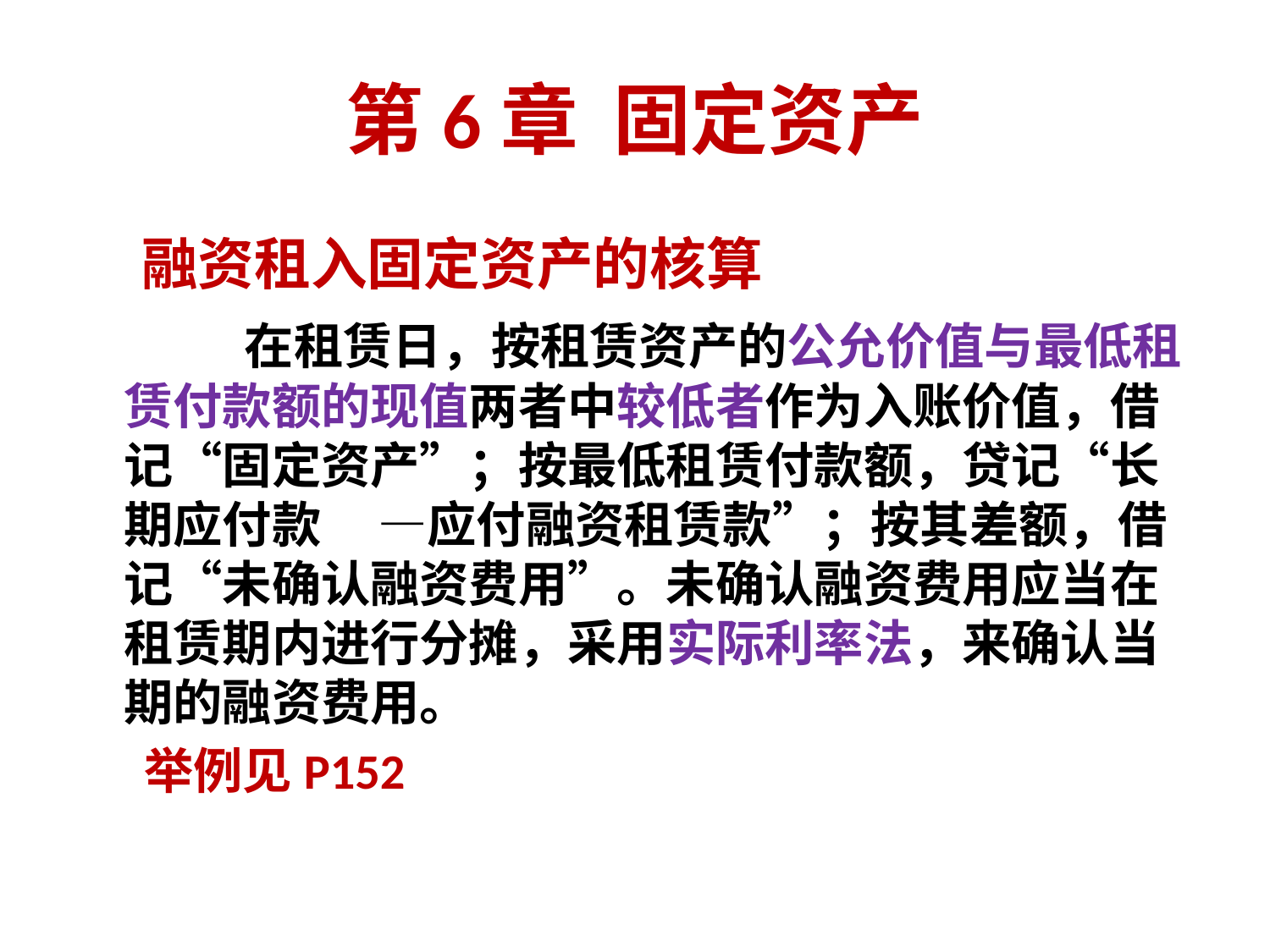

# 第6章  固定资产
    融资租入固定资产的核算
            在租赁日，按租赁资产的公允价值与最低租赁付款额的现值两者中较低者作为入账价值，借记“固定资产”；按最低租赁付款额，贷记“长期应付款	—应付融资租赁款”；按其差额，借记“未确认融资费用”。未确认融资费用应当在租赁期内进行分摊，采用实际利率法，来确认当期的融资费用。
     举例见P152